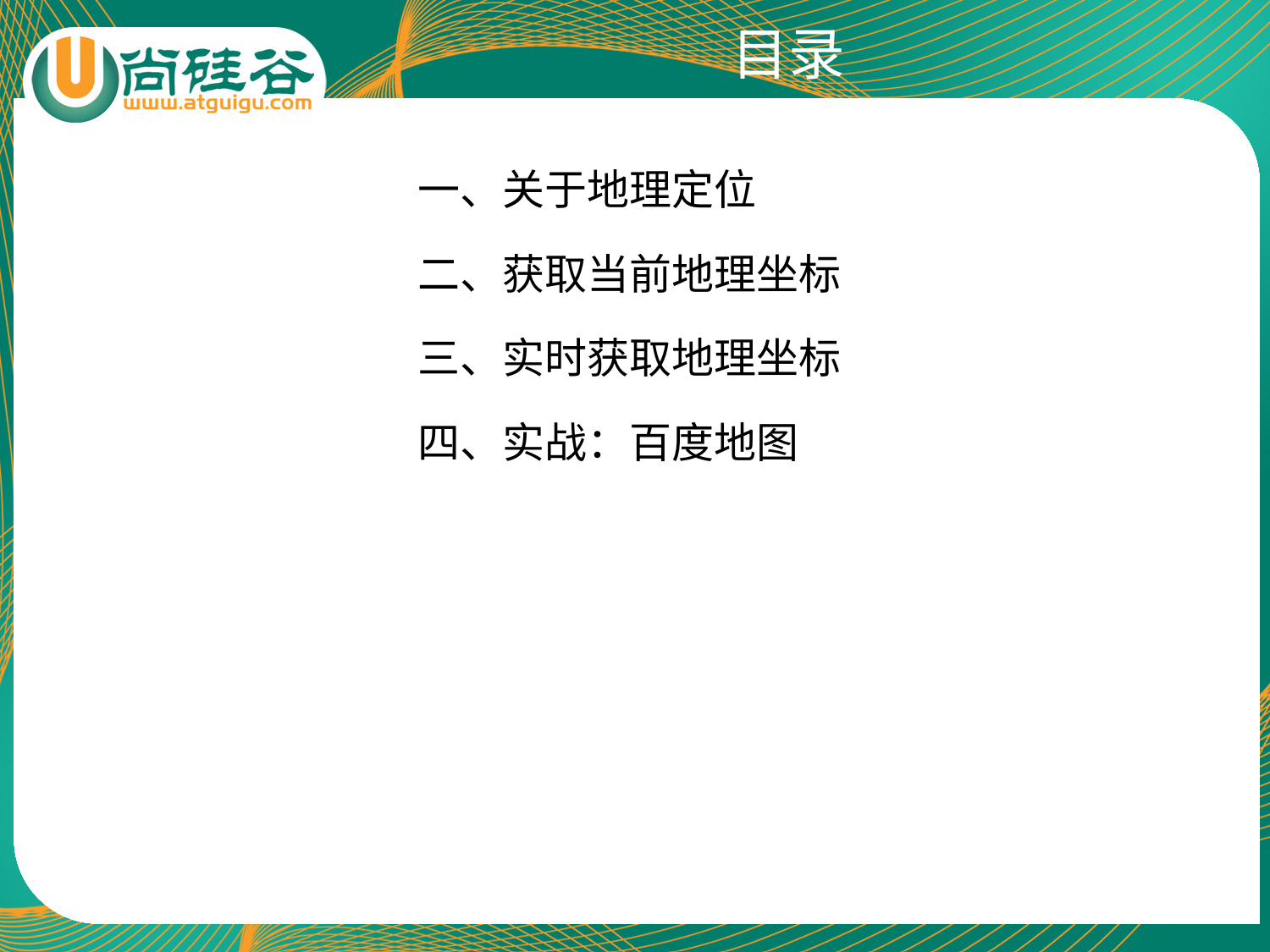

# 目录
一、关于地理定位
二、获取当前地理坐标
三、实时获取地理坐标
四、实战：百度地图